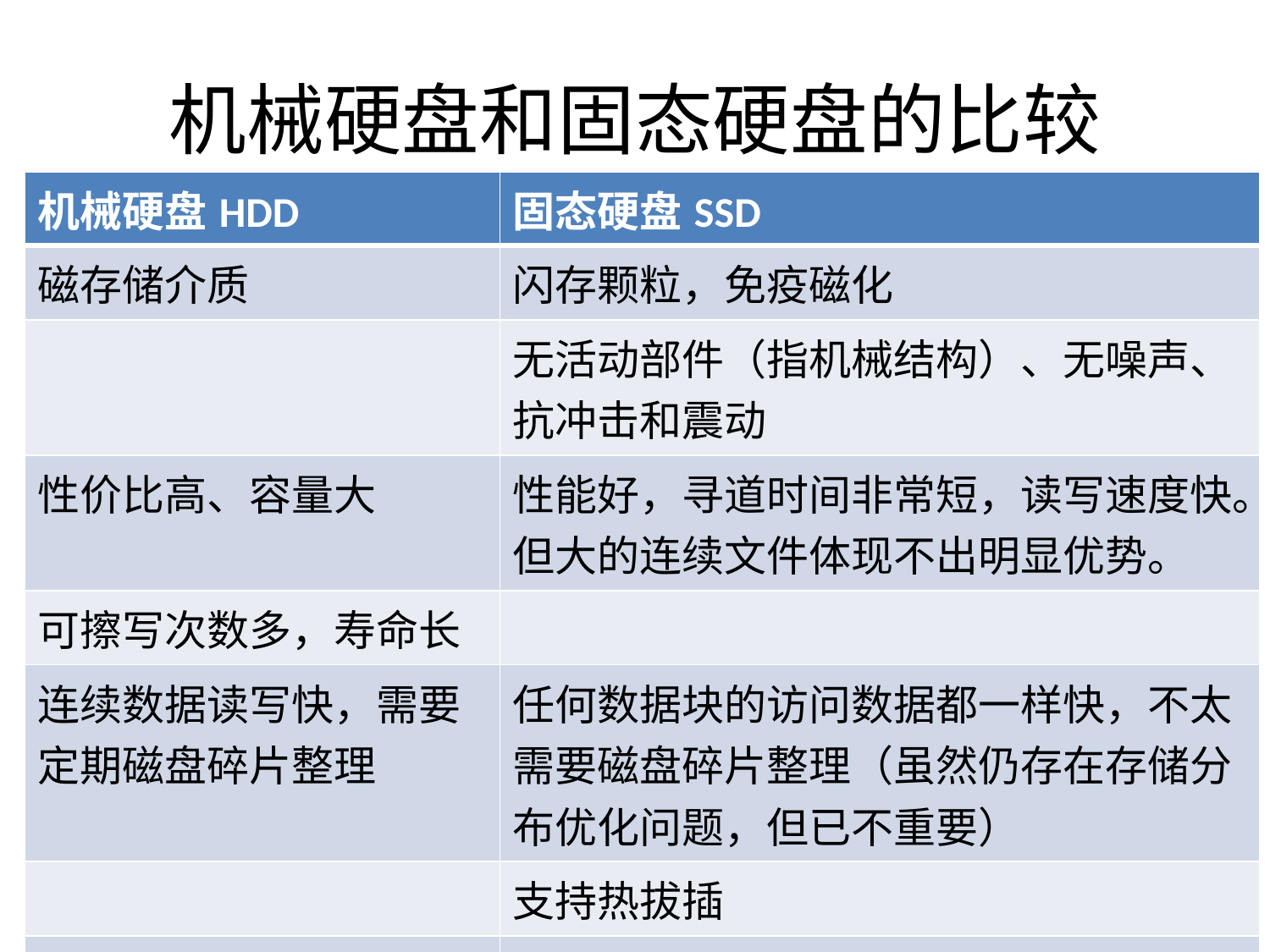

# 机械硬盘和固态硬盘的比较
| 机械硬盘HDD | 固态硬盘SSD |
| --- | --- |
| 磁存储介质 | 闪存颗粒，免疫磁化 |
|  | 无活动部件（指机械结构）、无噪声、抗冲击和震动 |
| 性价比高、容量大 | 性能好，寻道时间非常短，读写速度快。但大的连续文件体现不出明显优势。 |
| 可擦写次数多，寿命长 |  |
| 连续数据读写快，需要定期磁盘碎片整理 | 任何数据块的访问数据都一样快，不太需要磁盘碎片整理（虽然仍存在存储分布优化问题，但已不重要） |
|  | 支持热拔插 |
|  | 功耗略低（没有马达、休眠后唤醒时间短、读写完成时间快） |